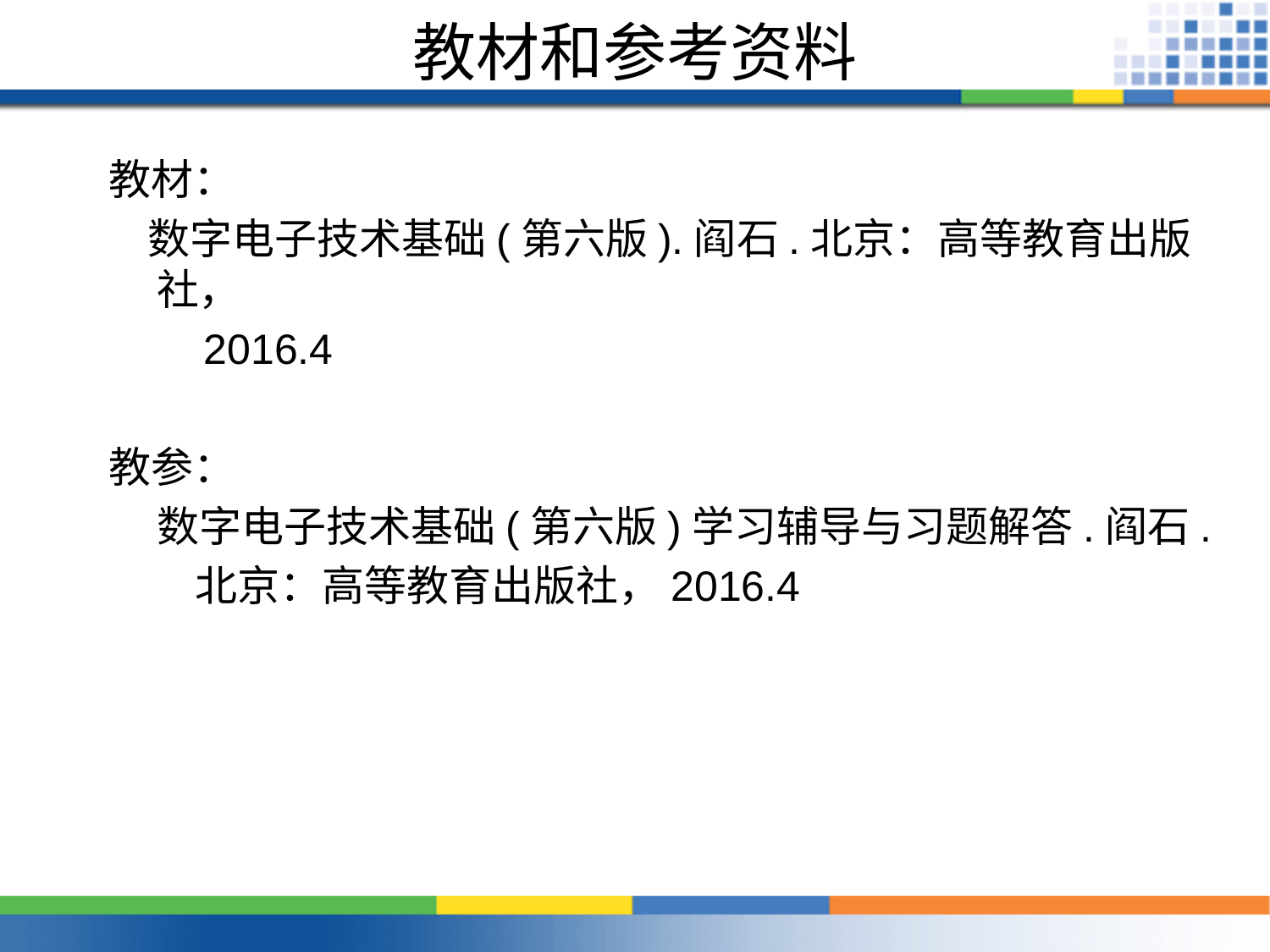

# 教材和参考资料
教材：
   数字电子技术基础(第六版).阎石.北京：高等教育出版社，
        2016.4

教参：
    数字电子技术基础(第六版)学习辅导与习题解答.阎石.
        北京：高等教育出版社，2016.4